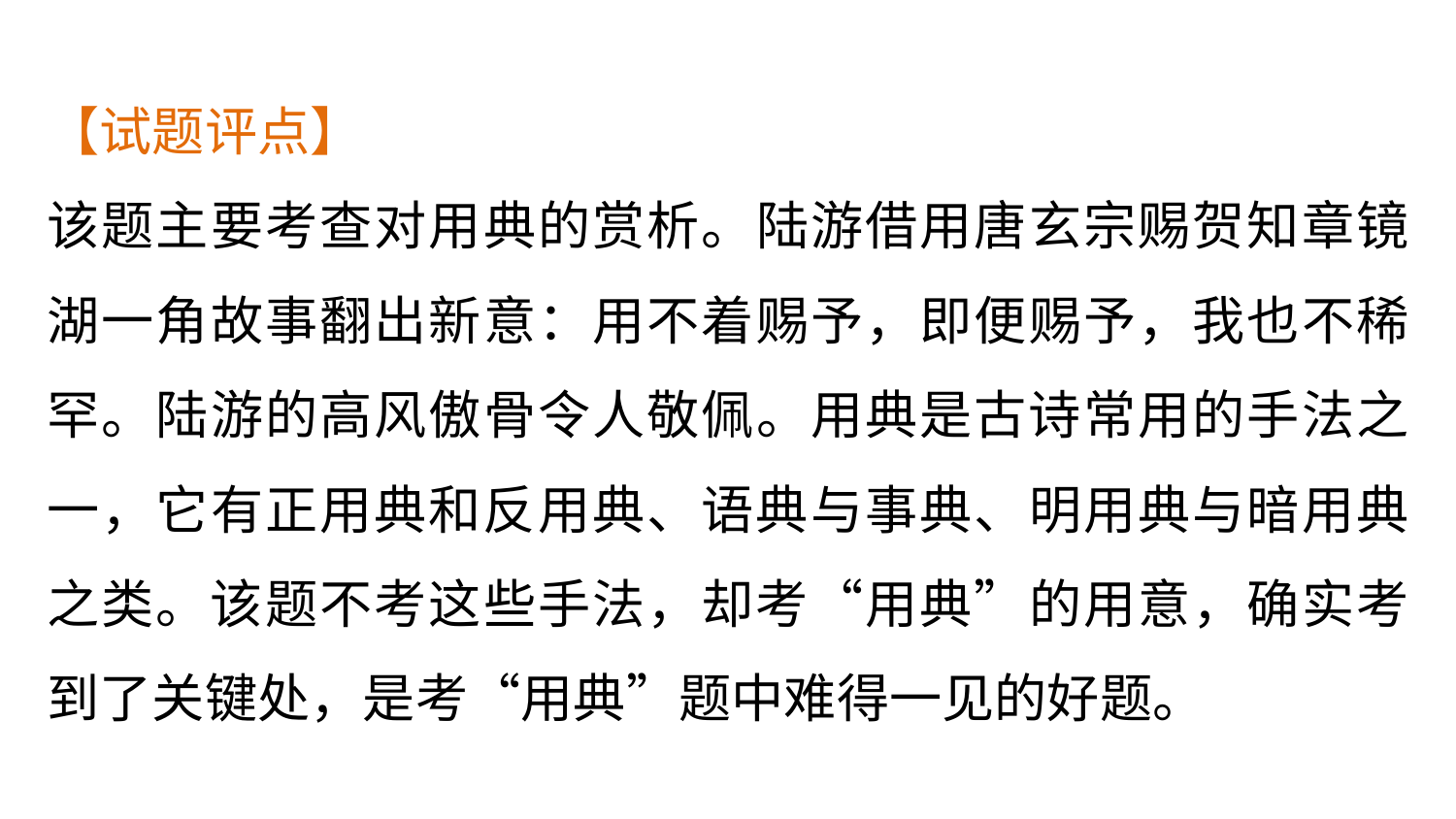

【试题评点】
该题主要考查对用典的赏析。陆游借用唐玄宗赐贺知章镜湖一角故事翻出新意：用不着赐予，即便赐予，我也不稀罕。陆游的高风傲骨令人敬佩。用典是古诗常用的手法之一，它有正用典和反用典、语典与事典、明用典与暗用典之类。该题不考这些手法，却考“用典”的用意，确实考到了关键处，是考“用典”题中难得一见的好题。